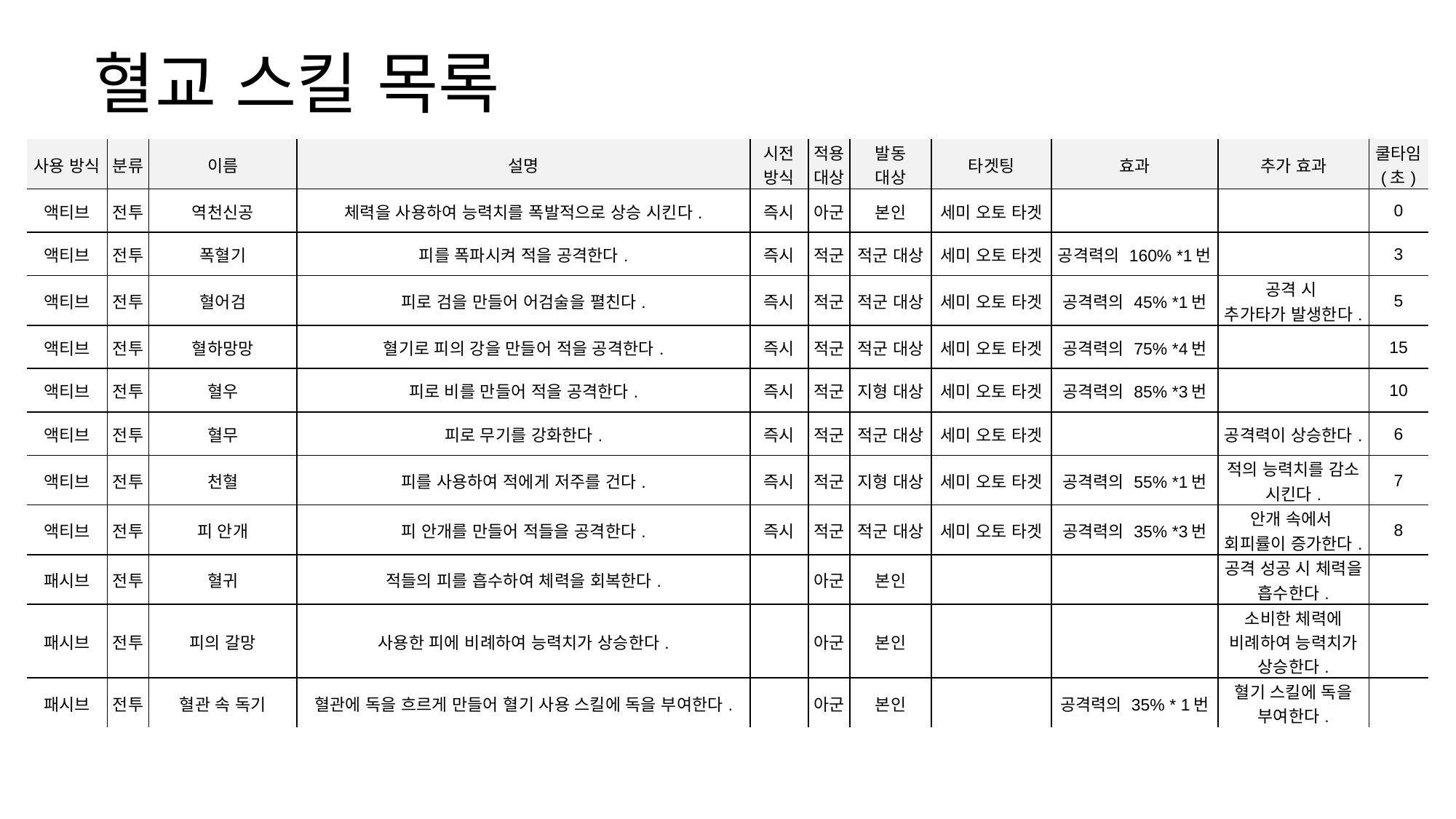

혈교 스킬 목록
| 사용 방식 | 분류 | 이름 | 설명 | 시전 방식 | 적용 대상 | 발동 대상 | 타겟팅 | 효과 | 추가 효과 | 쿨타임 (초) |
| --- | --- | --- | --- | --- | --- | --- | --- | --- | --- | --- |
| 액티브 | 전투 | 역천신공 | 체력을 사용하여 능력치를 폭발적으로 상승 시킨다. | 즉시 | 아군 | 본인 | 세미 오토 타겟 |  |  | 0 |
| 액티브 | 전투 | 폭혈기 | 피를 폭파시켜 적을 공격한다. | 즉시 | 적군 | 적군 대상 | 세미 오토 타겟 | 공격력의 160% \*1번 |  | 3 |
| 액티브 | 전투 | 혈어검 | 피로 검을 만들어 어검술을 펼친다. | 즉시 | 적군 | 적군 대상 | 세미 오토 타겟 | 공격력의 45% \*1번 | 공격 시 추가타가 발생한다. | 5 |
| 액티브 | 전투 | 혈하망망 | 혈기로 피의 강을 만들어 적을 공격한다. | 즉시 | 적군 | 적군 대상 | 세미 오토 타겟 | 공격력의 75% \*4번 |  | 15 |
| 액티브 | 전투 | 혈우 | 피로 비를 만들어 적을 공격한다. | 즉시 | 적군 | 지형 대상 | 세미 오토 타겟 | 공격력의 85% \*3번 |  | 10 |
| 액티브 | 전투 | 혈무 | 피로 무기를 강화한다. | 즉시 | 적군 | 적군 대상 | 세미 오토 타겟 |  | 공격력이 상승한다. | 6 |
| 액티브 | 전투 | 천혈 | 피를 사용하여 적에게 저주를 건다. | 즉시 | 적군 | 지형 대상 | 세미 오토 타겟 | 공격력의 55% \*1번 | 적의 능력치를 감소 시킨다. | 7 |
| 액티브 | 전투 | 피 안개 | 피 안개를 만들어 적들을 공격한다. | 즉시 | 적군 | 적군 대상 | 세미 오토 타겟 | 공격력의 35% \*3번 | 안개 속에서 회피률이 증가한다. | 8 |
| 패시브 | 전투 | 혈귀 | 적들의 피를 흡수하여 체력을 회복한다. |  | 아군 | 본인 |  |  | 공격 성공 시 체력을 흡수한다. |  |
| 패시브 | 전투 | 피의 갈망 | 사용한 피에 비례하여 능력치가 상승한다. |  | 아군 | 본인 |  |  | 소비한 체력에 비례하여 능력치가 상승한다. |  |
| 패시브 | 전투 | 혈관 속 독기 | 혈관에 독을 흐르게 만들어 혈기 사용 스킬에 독을 부여한다. |  | 아군 | 본인 |  | 공격력의 35% \* 1번 | 혈기 스킬에 독을 부여한다. |  |